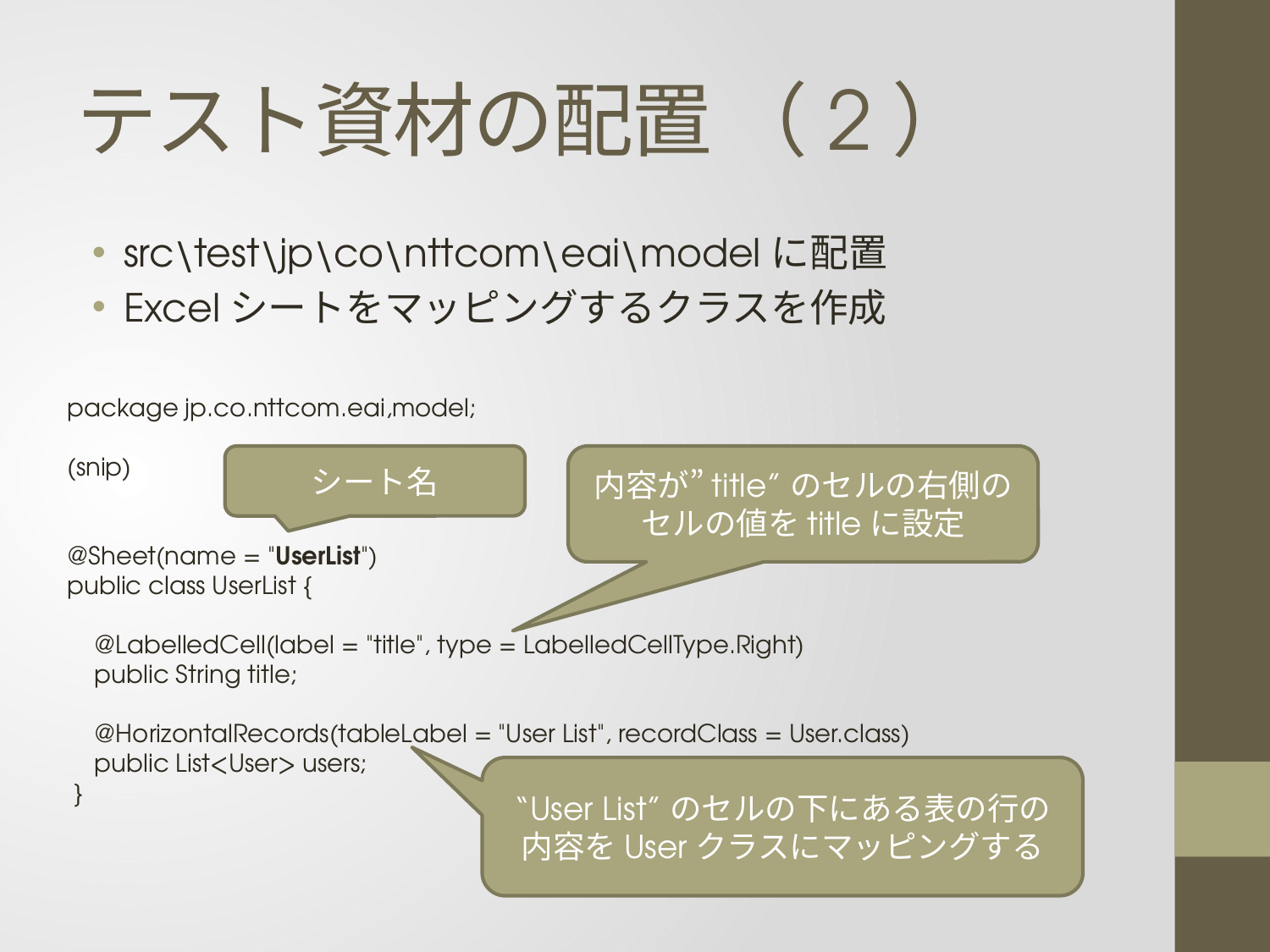

# テスト資材の配置 （2）
src\test\jp\co\nttcom\eai\modelに配置
Excelシートをマッピングするクラスを作成

package jp.co.nttcom.eai,model;

(snip)

@Sheet(name = "UserList")
public class UserList {

    @LabelledCell(label = "title", type = LabelledCellType.Right)
    public String title;

    @HorizontalRecords(tableLabel = "User List", recordClass = User.class)
    public List<User> users;
 }

シート名
内容が”title”のセルの右側のセルの値をtitleに設定
“User List”のセルの下にある表の行の内容をUserクラスにマッピングする